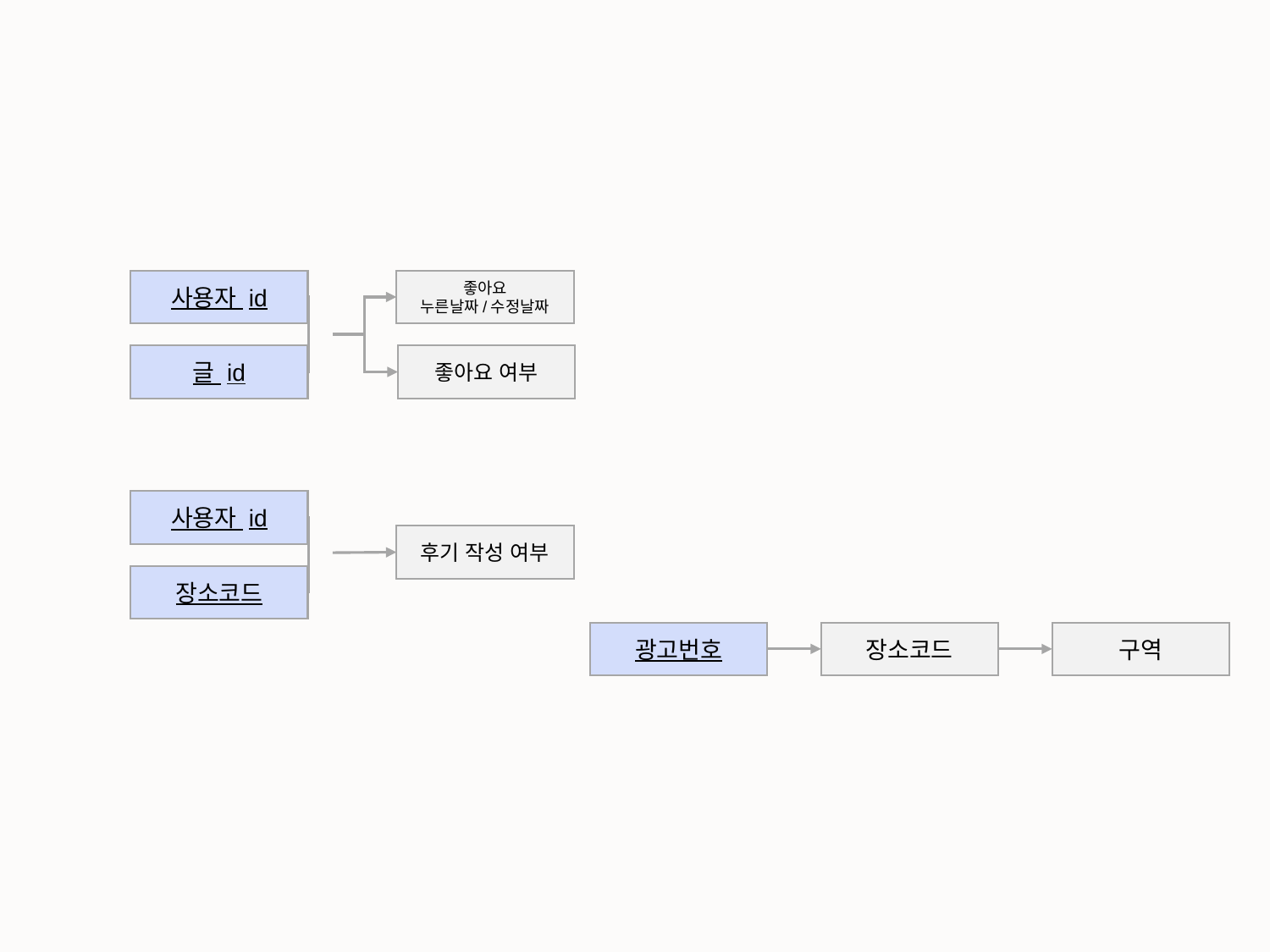

사용자 id
좋아요
누른날짜/수정날짜
글 id
좋아요 여부
사용자 id
후기 작성 여부
장소코드
광고번호
장소코드
구역